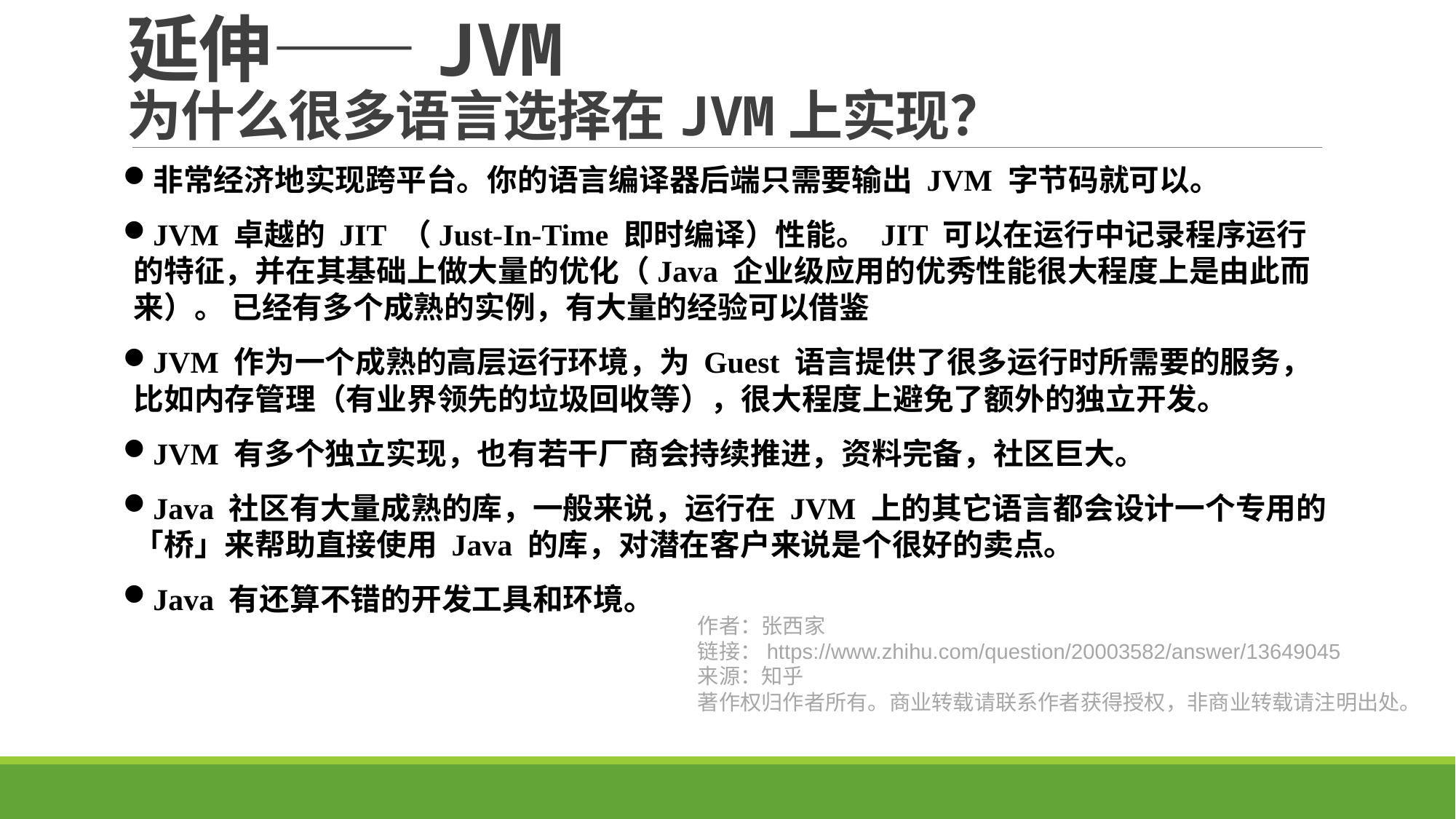

# 延伸——JVM 为什么很多语言选择在JVM上实现？
非常经济地实现跨平台。你的语言编译器后端只需要输出 JVM 字节码就可以。
JVM 卓越的 JIT （Just-In-Time 即时编译）性能。 JIT 可以在运行中记录程序运行的特征，并在其基础上做大量的优化（Java 企业级应用的优秀性能很大程度上是由此而来）。 已经有多个成熟的实例，有大量的经验可以借鉴
JVM 作为一个成熟的高层运行环境，为 Guest 语言提供了很多运行时所需要的服务，比如内存管理（有业界领先的垃圾回收等），很大程度上避免了额外的独立开发。
JVM 有多个独立实现，也有若干厂商会持续推进，资料完备，社区巨大。
Java 社区有大量成熟的库，一般来说，运行在 JVM 上的其它语言都会设计一个专用的「桥」来帮助直接使用 Java 的库，对潜在客户来说是个很好的卖点。
Java 有还算不错的开发工具和环境。
作者：张西家
链接：https://www.zhihu.com/question/20003582/answer/13649045
来源：知乎
著作权归作者所有。商业转载请联系作者获得授权，非商业转载请注明出处。